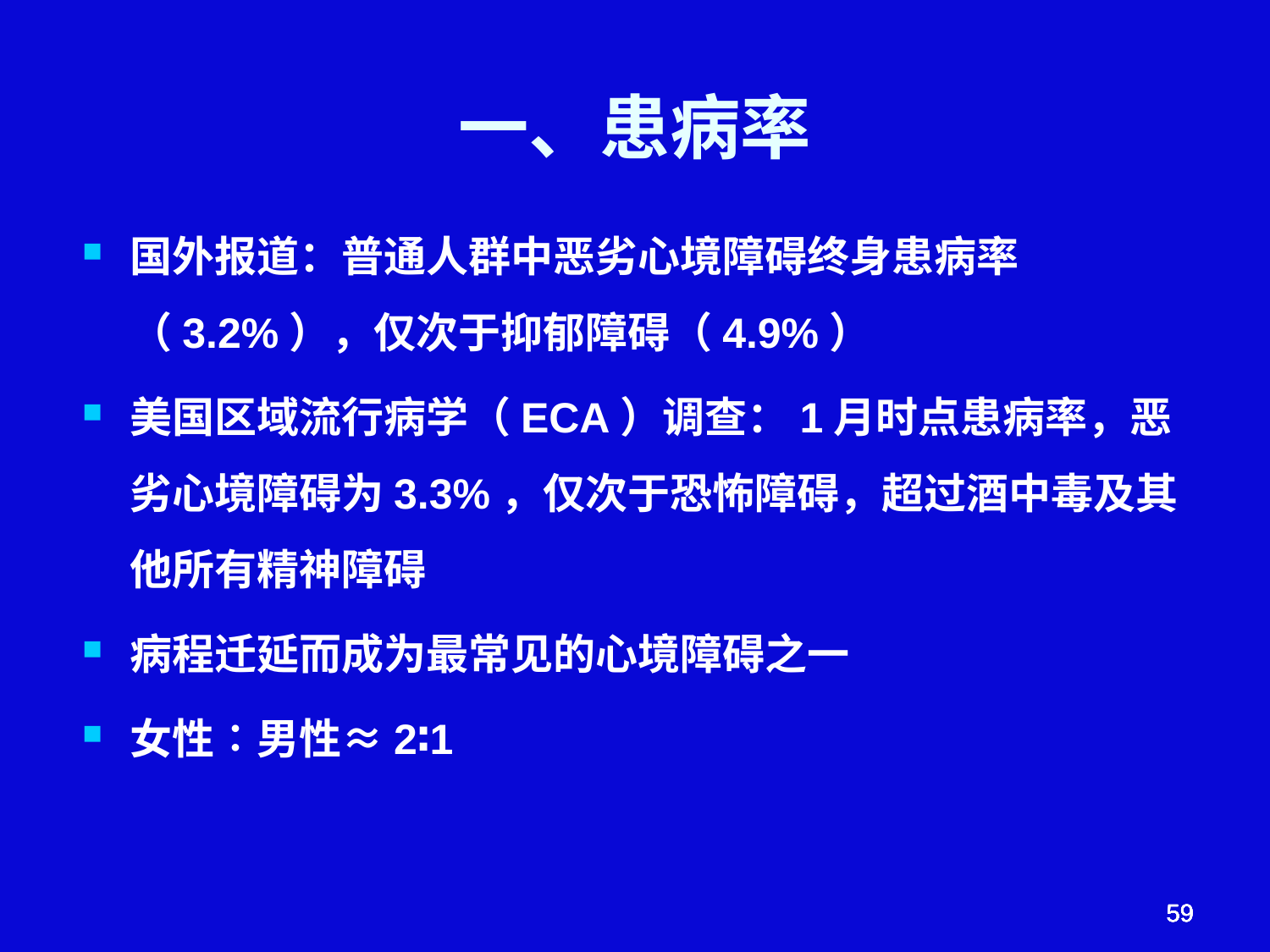

# 一、患病率
国外报道：普通人群中恶劣心境障碍终身患病率（3.2%），仅次于抑郁障碍（4.9%）
美国区域流行病学（ECA）调查：1月时点患病率，恶劣心境障碍为3.3%，仅次于恐怖障碍，超过酒中毒及其他所有精神障碍
病程迁延而成为最常见的心境障碍之一
女性∶男性≈2∶1
59
59
59
59
59
59